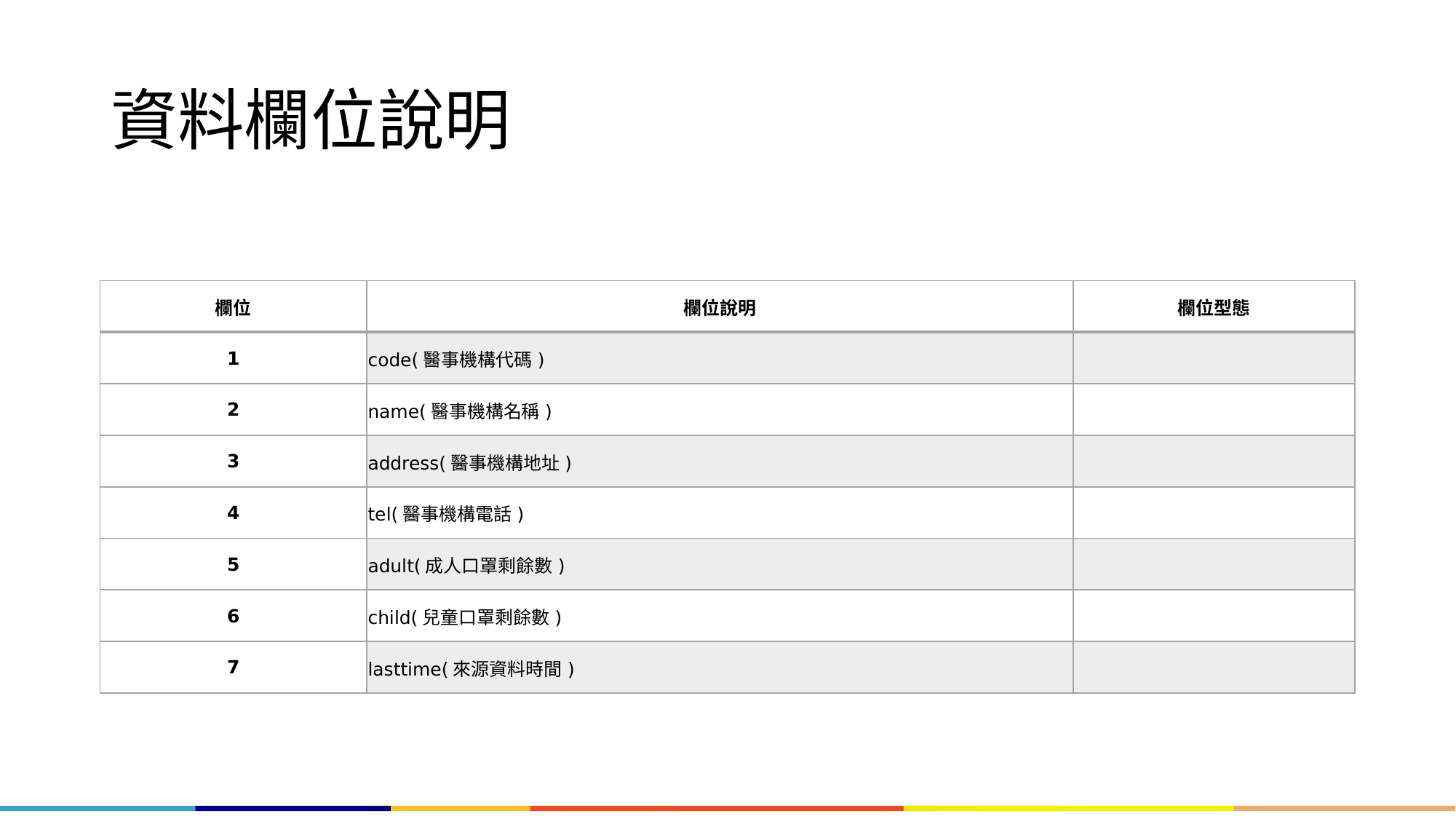

# 資料欄位說明
| 欄位 | 欄位說明 | 欄位型態 |
| --- | --- | --- |
| 1 | code(醫事機構代碼) |  |
| 2 | name(醫事機構名稱) |  |
| 3 | address(醫事機構地址) |  |
| 4 | tel(醫事機構電話) |  |
| 5 | adult(成人口罩剩餘數) |  |
| 6 | child(兒童口罩剩餘數) |  |
| 7 | lasttime(來源資料時間) |  |